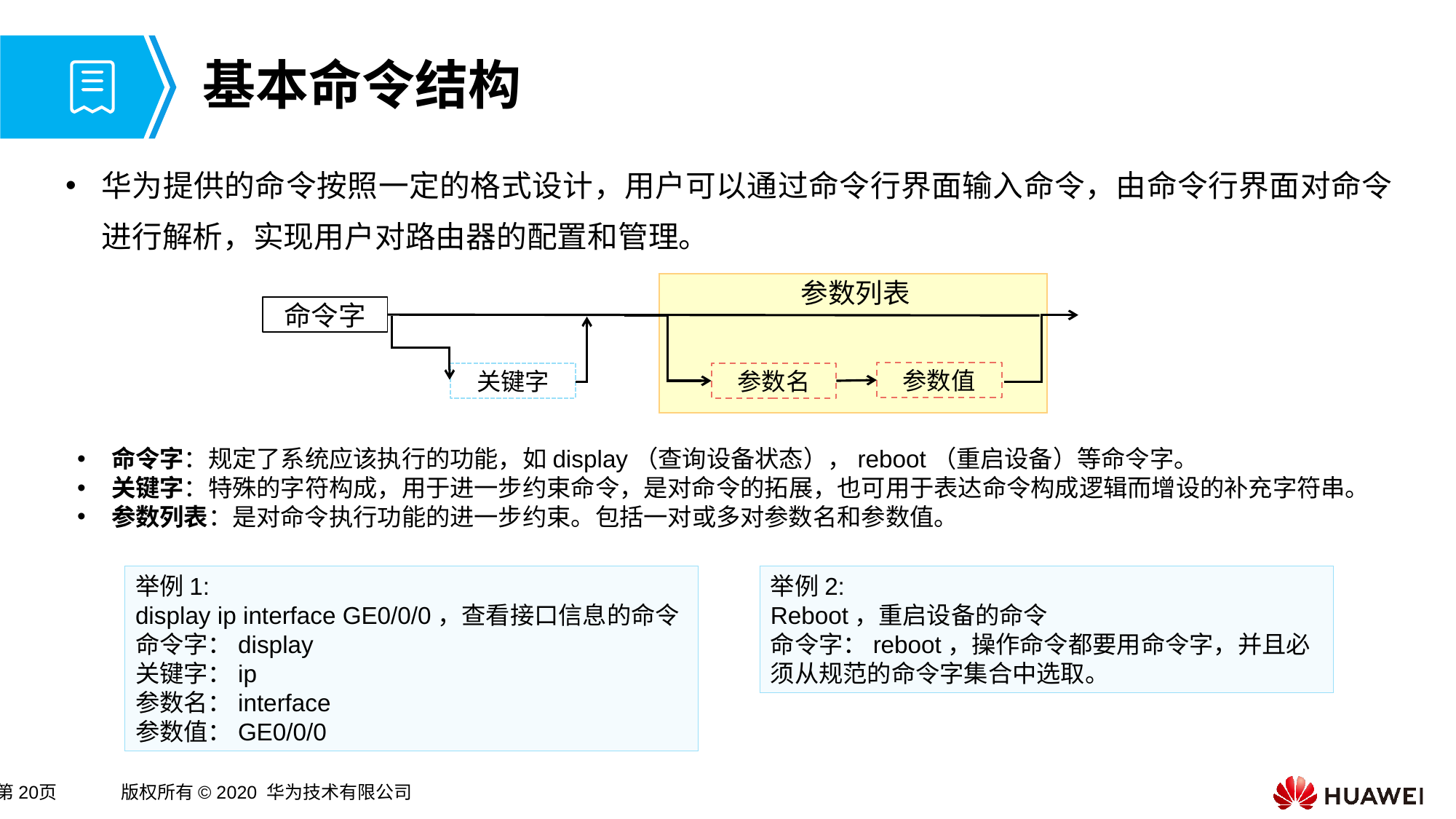

# 基本命令结构
华为提供的命令按照一定的格式设计，用户可以通过命令行界面输入命令，由命令行界面对命令进行解析，实现用户对路由器的配置和管理。
参数列表

命令字

参数值
关键字
参数名
命令字：规定了系统应该执行的功能，如display（查询设备状态），reboot（重启设备）等命令字。
关键字：特殊的字符构成，用于进一步约束命令，是对命令的拓展，也可用于表达命令构成逻辑而增设的补充字符串。
参数列表：是对命令执行功能的进一步约束。包括一对或多对参数名和参数值。
举例2:
Reboot，重启设备的命令
命令字：reboot，操作命令都要用命令字，并且必须从规范的命令字集合中选取。
举例1:
display ip interface GE0/0/0，查看接口信息的命令
命令字：display
关键字：ip
参数名：interface
参数值：GE0/0/0